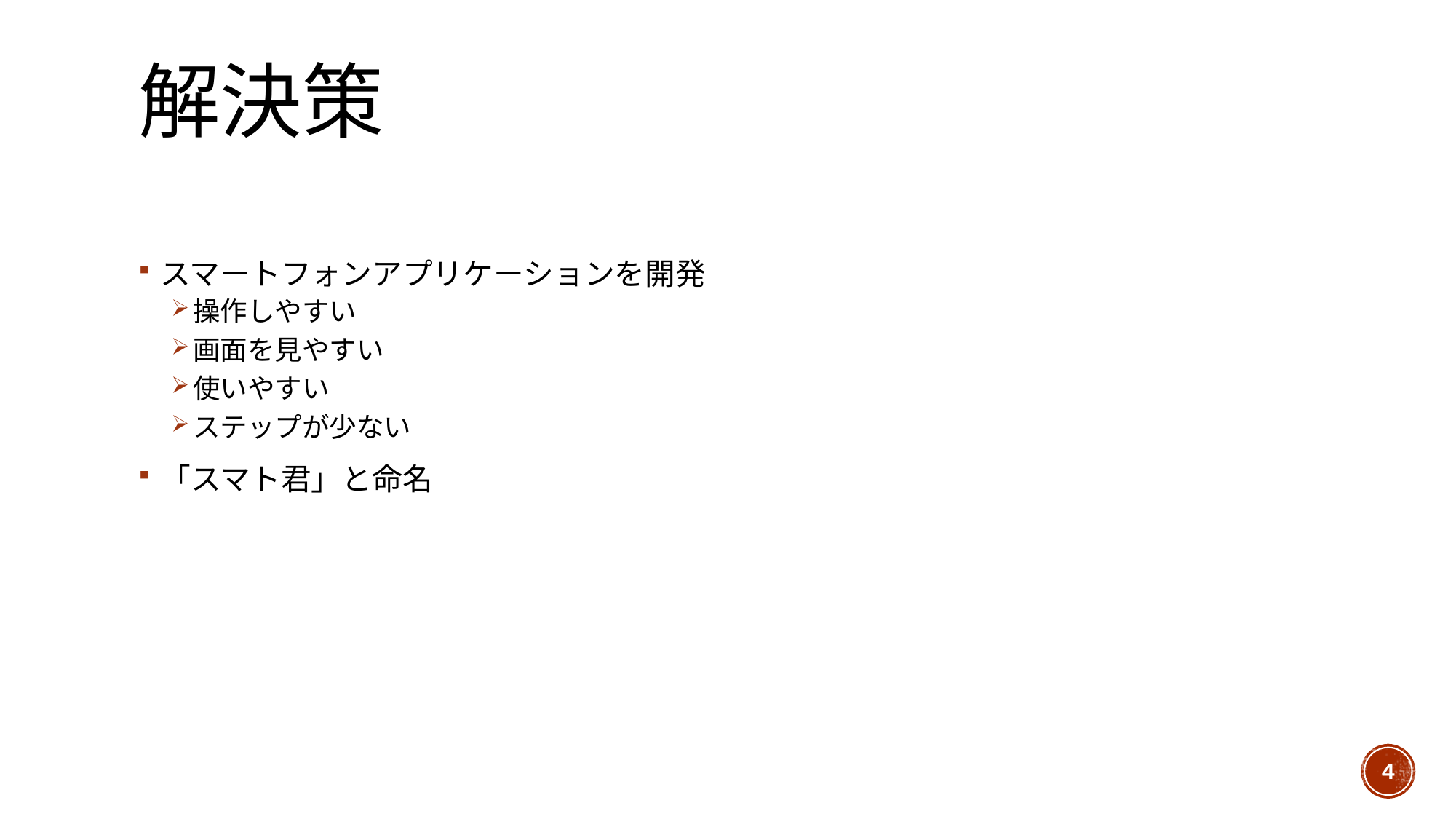

# 解決策
スマートフォンアプリケーションを開発
操作しやすい
画面を見やすい
使いやすい
ステップが少ない
「スマト君」と命名

4